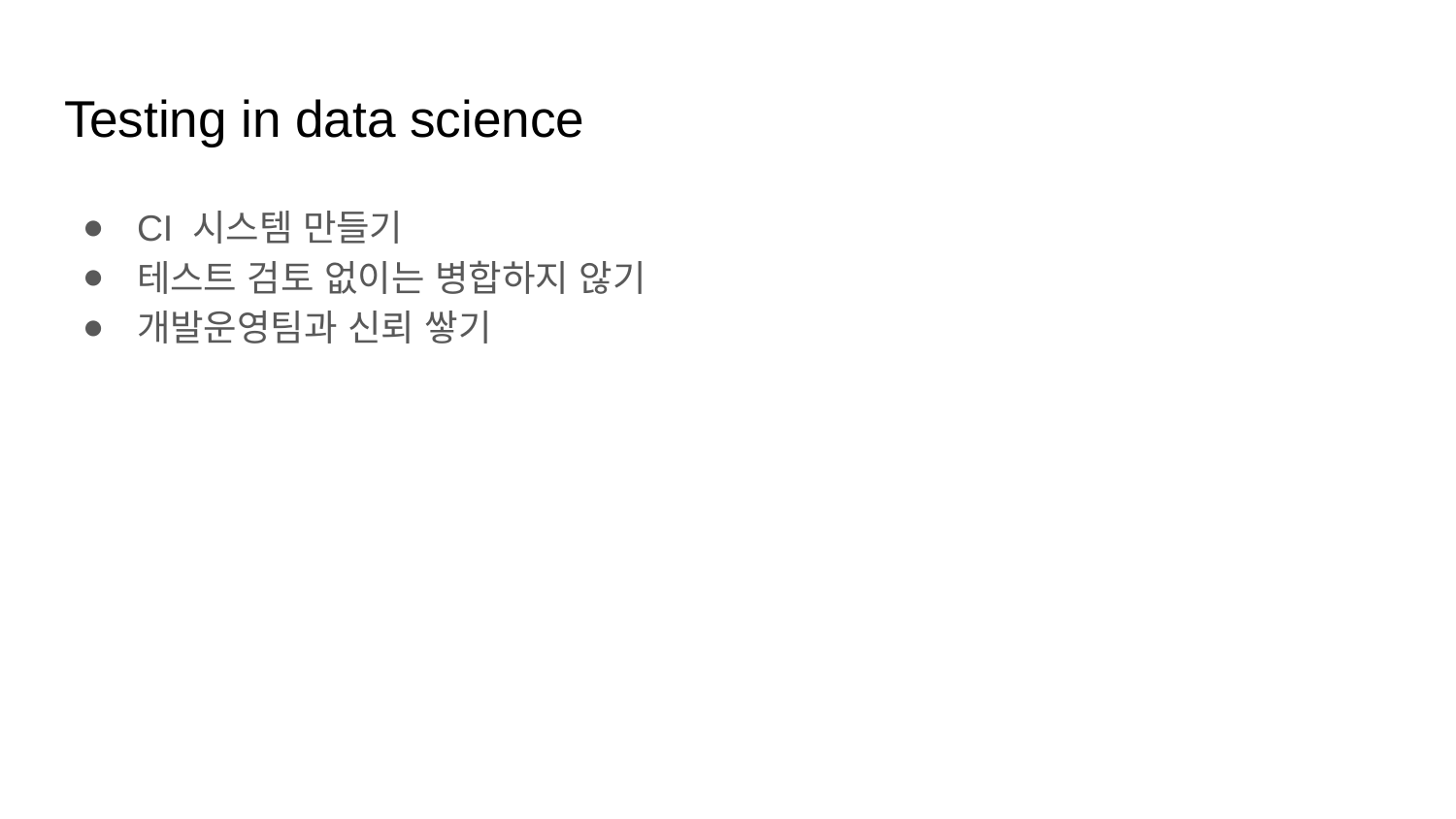

# Testing in data science
CI 시스템 만들기
테스트 검토 없이는 병합하지 않기
개발운영팀과 신뢰 쌓기